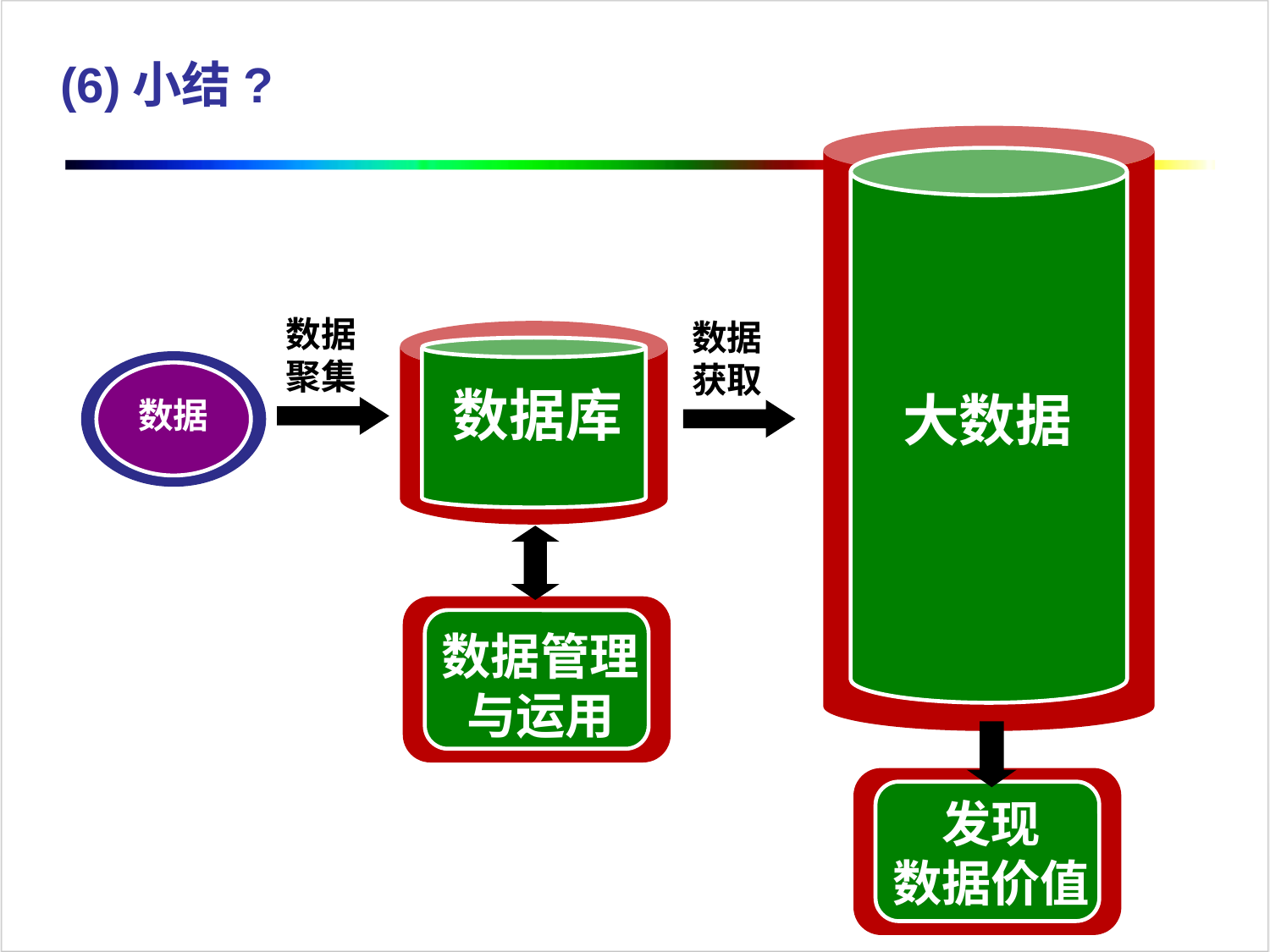

(6)小结?

大数据
数据聚集
数据获取

数据库

数据

数据管理 与运用

发现
数据价值